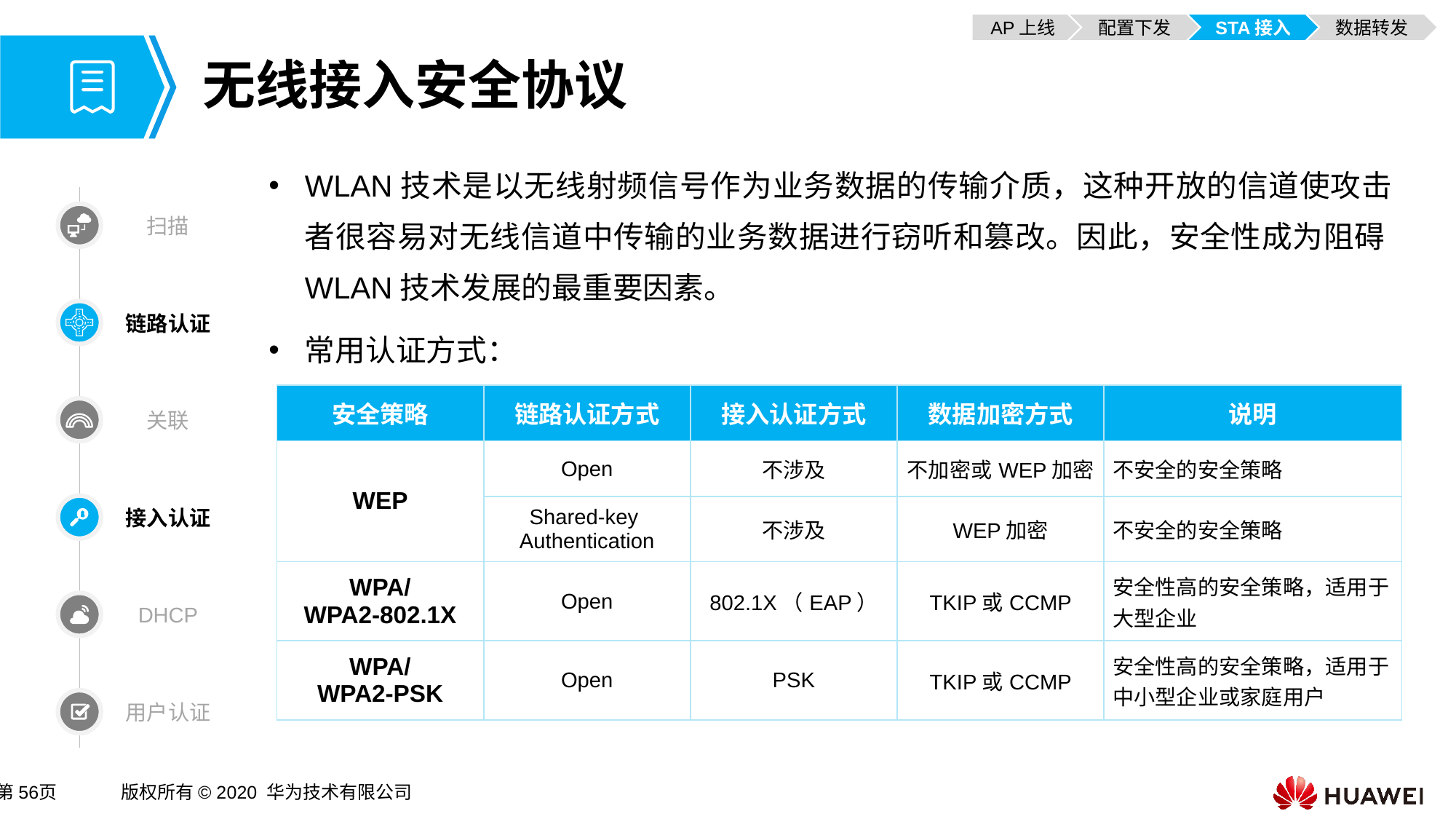

AP上线
配置下发
STA接入
数据转发
# 无线接入安全协议
WLAN技术是以无线射频信号作为业务数据的传输介质，这种开放的信道使攻击者很容易对无线信道中传输的业务数据进行窃听和篡改。因此，安全性成为阻碍WLAN技术发展的最重要因素。
常用认证方式：
扫描

链路认证

| 安全策略 | 链路认证方式 | 接入认证方式 | 数据加密方式 | 说明 |
| --- | --- | --- | --- | --- |
| WEP | Open | 不涉及 | 不加密或WEP加密 | 不安全的安全策略 |
|  | Shared-key Authentication | 不涉及 | WEP加密 | 不安全的安全策略 |
| WPA/ WPA2-802.1X | Open | 802.1X（EAP） | TKIP或CCMP | 安全性高的安全策略，适用于大型企业 |
| WPA/ WPA2-PSK | Open | PSK | TKIP或CCMP | 安全性高的安全策略，适用于中小型企业或家庭用户 |
关联

接入认证

DHCP

用户认证